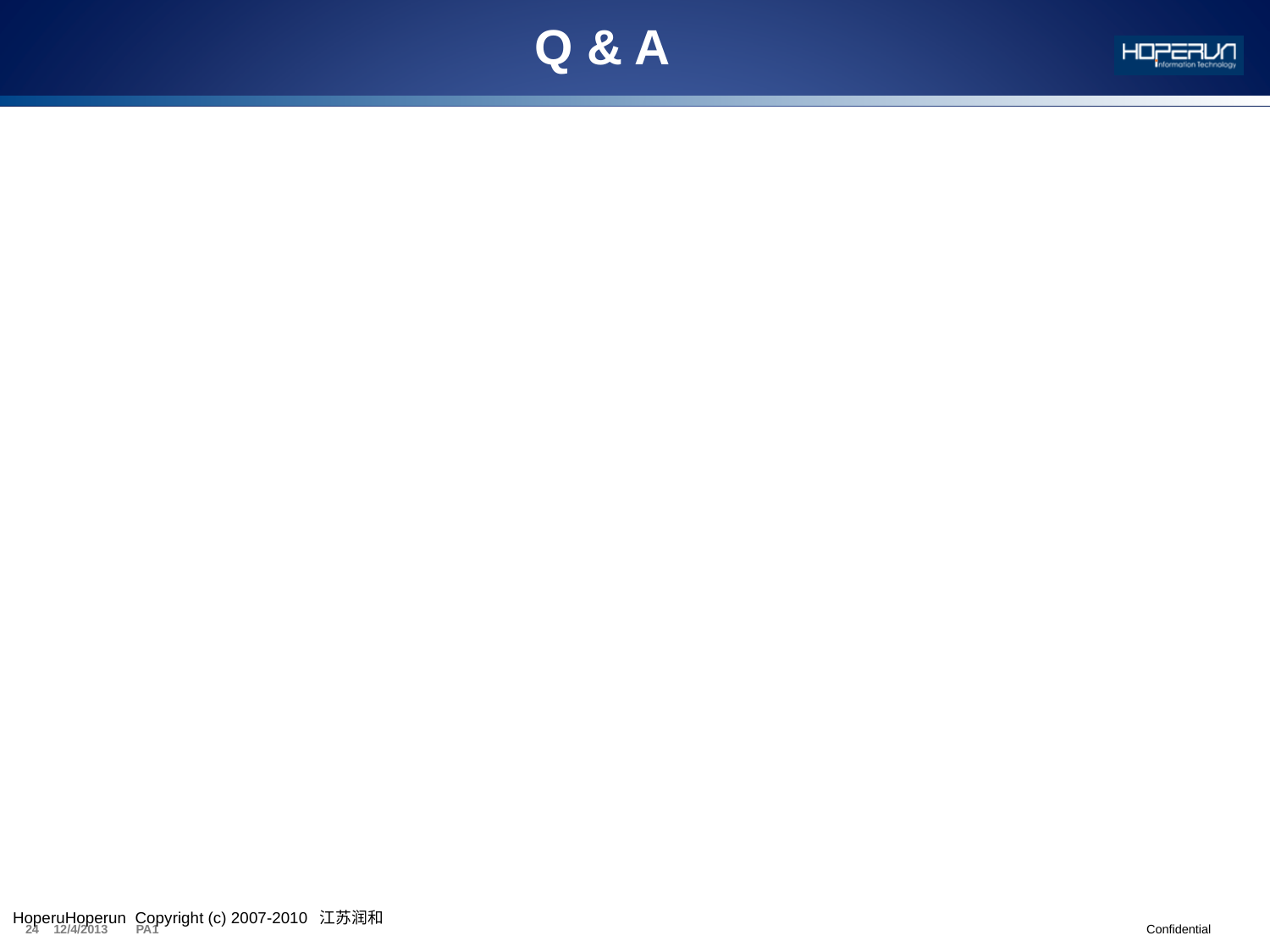

# Q & A
HoperuHoperun  Copyright (c) 2007-2010  江苏润和